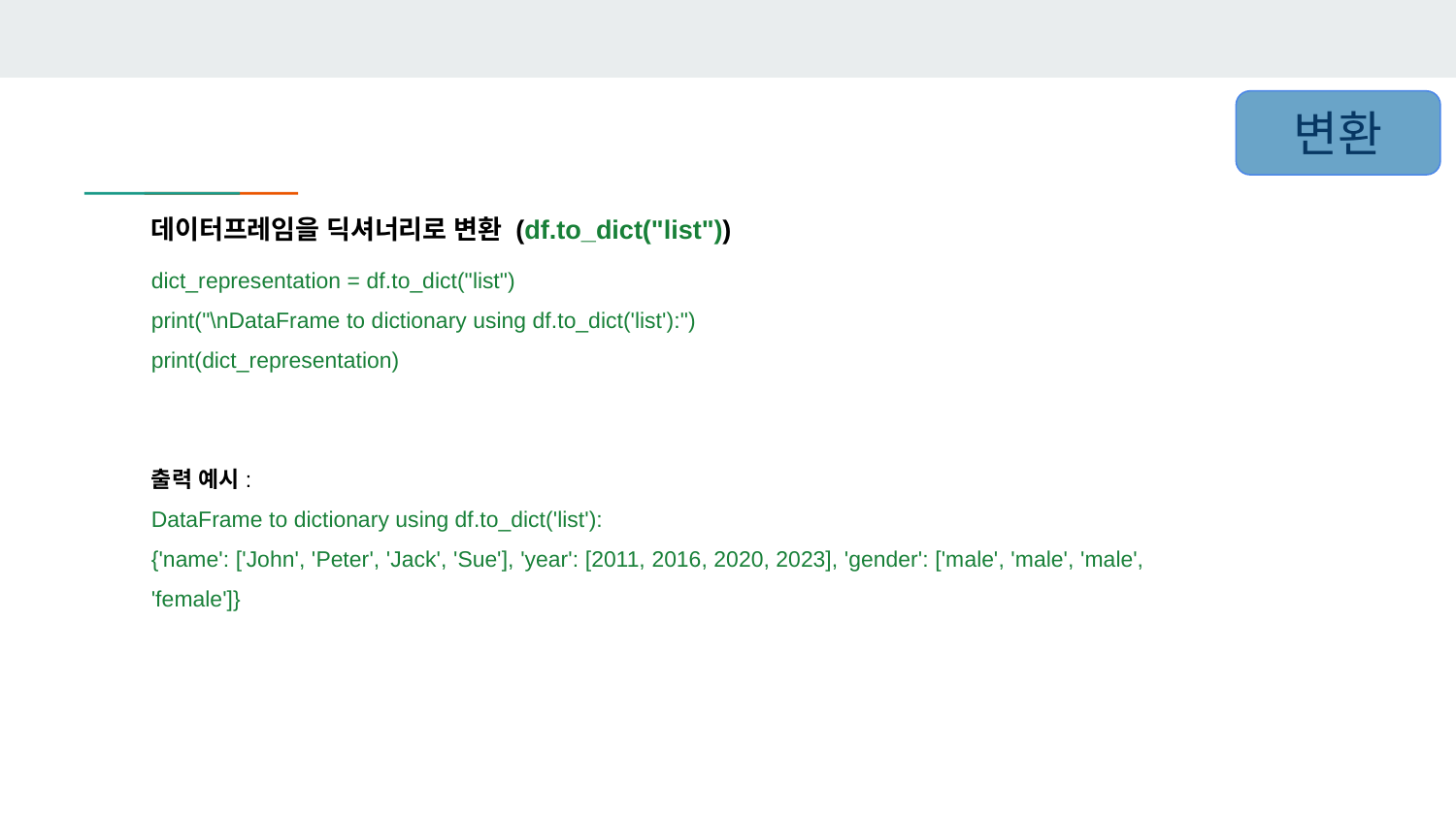

변환
데이터프레임을 딕셔너리로 변환 (df.to_dict("list"))
dict_representation = df.to_dict("list")
print("\nDataFrame to dictionary using df.to_dict('list'):")
print(dict_representation)

출력 예시:
DataFrame to dictionary using df.to_dict('list'):
{'name': ['John', 'Peter', 'Jack', 'Sue'], 'year': [2011, 2016, 2020, 2023], 'gender': ['male', 'male', 'male', 'female']}